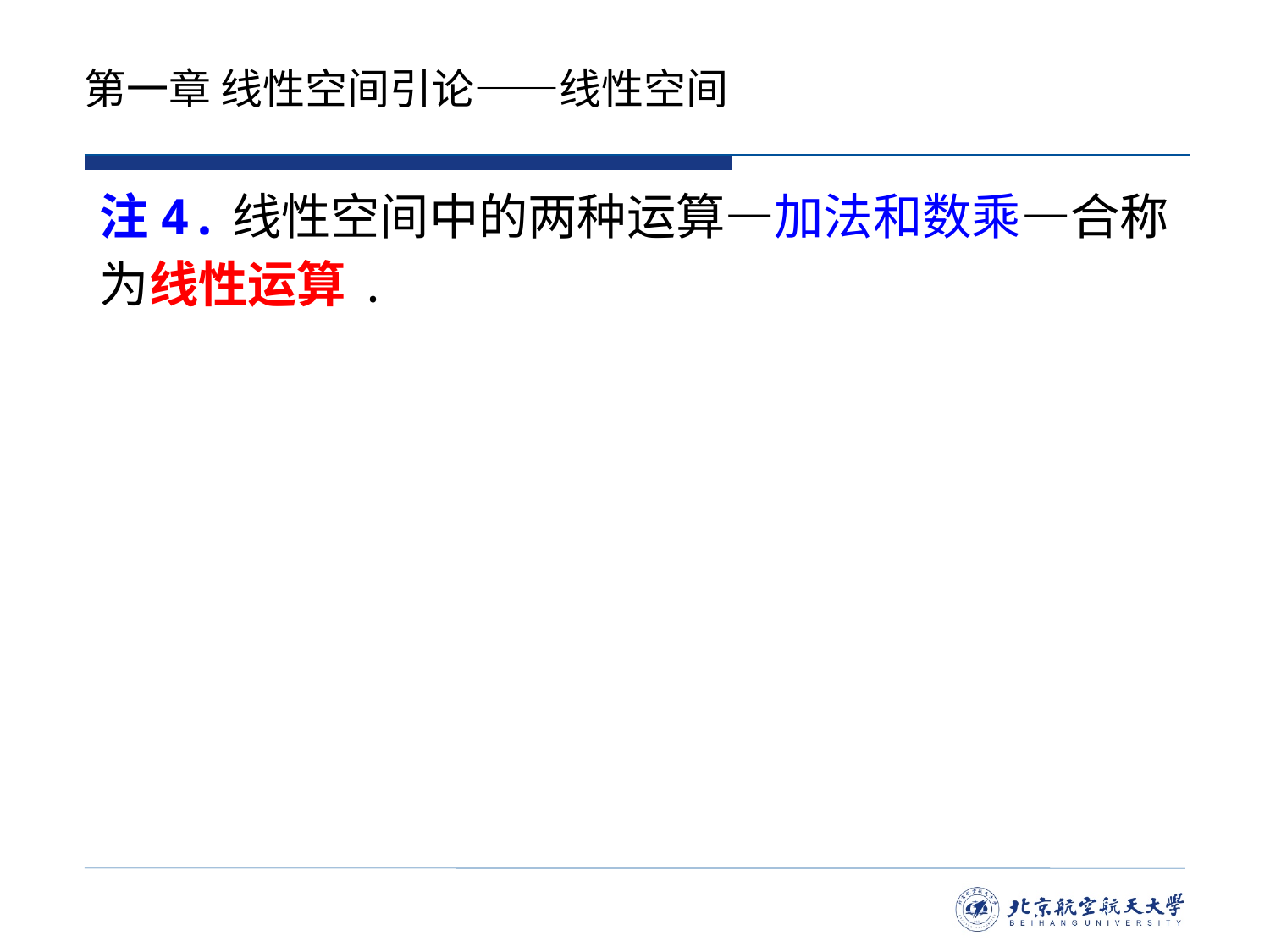

# 第一章 线性空间引论——线性空间
注4.线性空间中的两种运算—加法和数乘—合称为线性运算.